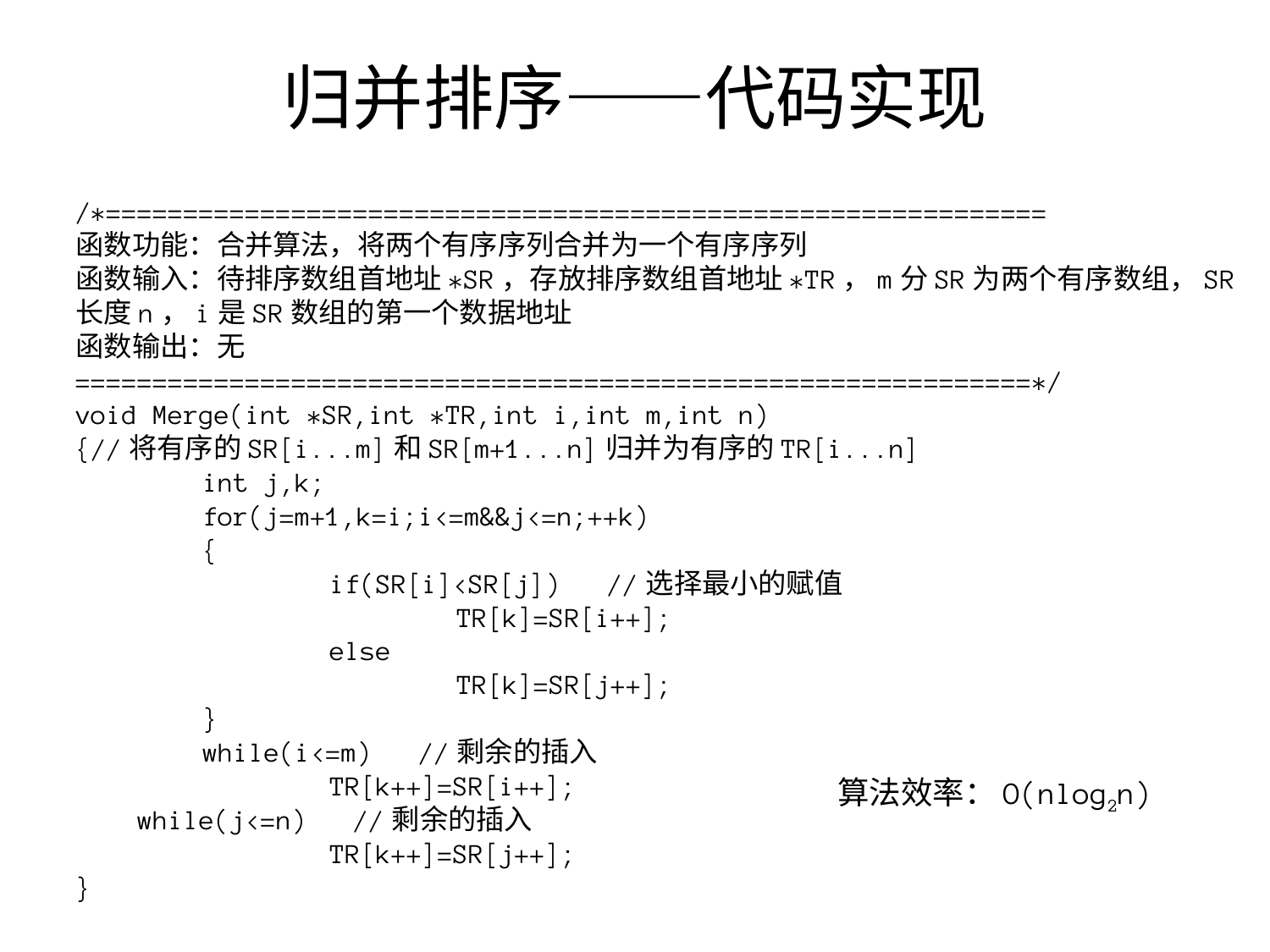

# 归并排序——代码实现
/*=============================================================
函数功能：合并算法，将两个有序序列合并为一个有序序列
函数输入：待排序数组首地址*SR，存放排序数组首地址*TR，m分SR为两个有序数组，SR长度n，i是SR数组的第一个数据地址
函数输出：无
==============================================================*/
void Merge(int *SR,int *TR,int i,int m,int n)
{//将有序的SR[i...m]和SR[m+1...n]归并为有序的TR[i...n]
	int j,k;
	for(j=m+1,k=i;i<=m&&j<=n;++k)
	{
		if(SR[i]<SR[j])   //选择最小的赋值
			TR[k]=SR[i++];
		else
			TR[k]=SR[j++];
	}
	while(i<=m)   //剩余的插入
		TR[k++]=SR[i++];
    while(j<=n)   //剩余的插入
		TR[k++]=SR[j++];
}

算法效率：O(nlog2n)